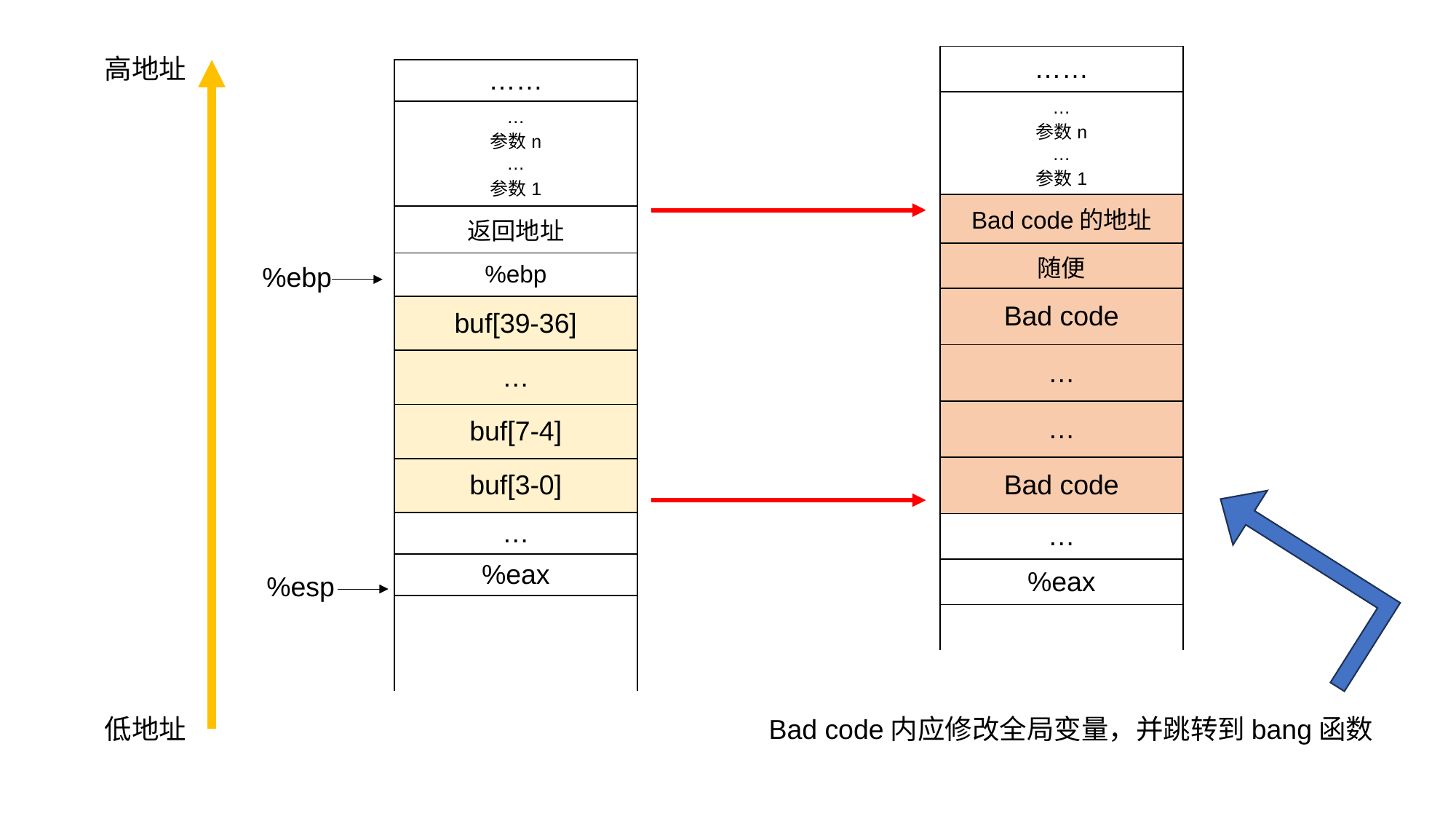

高地址
低地址
| …… |
| --- |
| … 参数n … 参数1 |
| Bad code的地址 |
| 随便 |
| Bad code |
| … |
| … |
| Bad code |
| … |
| %eax |
|  |
| …… |
| --- |
| … 参数n … 参数1 |
| 返回地址 |
| %ebp |
| buf[39-36] |
| … |
| buf[7-4] |
| buf[3-0] |
| … |
| %eax |
|  |
%ebp

%esp
Bad code内应修改全局变量，并跳转到bang函数